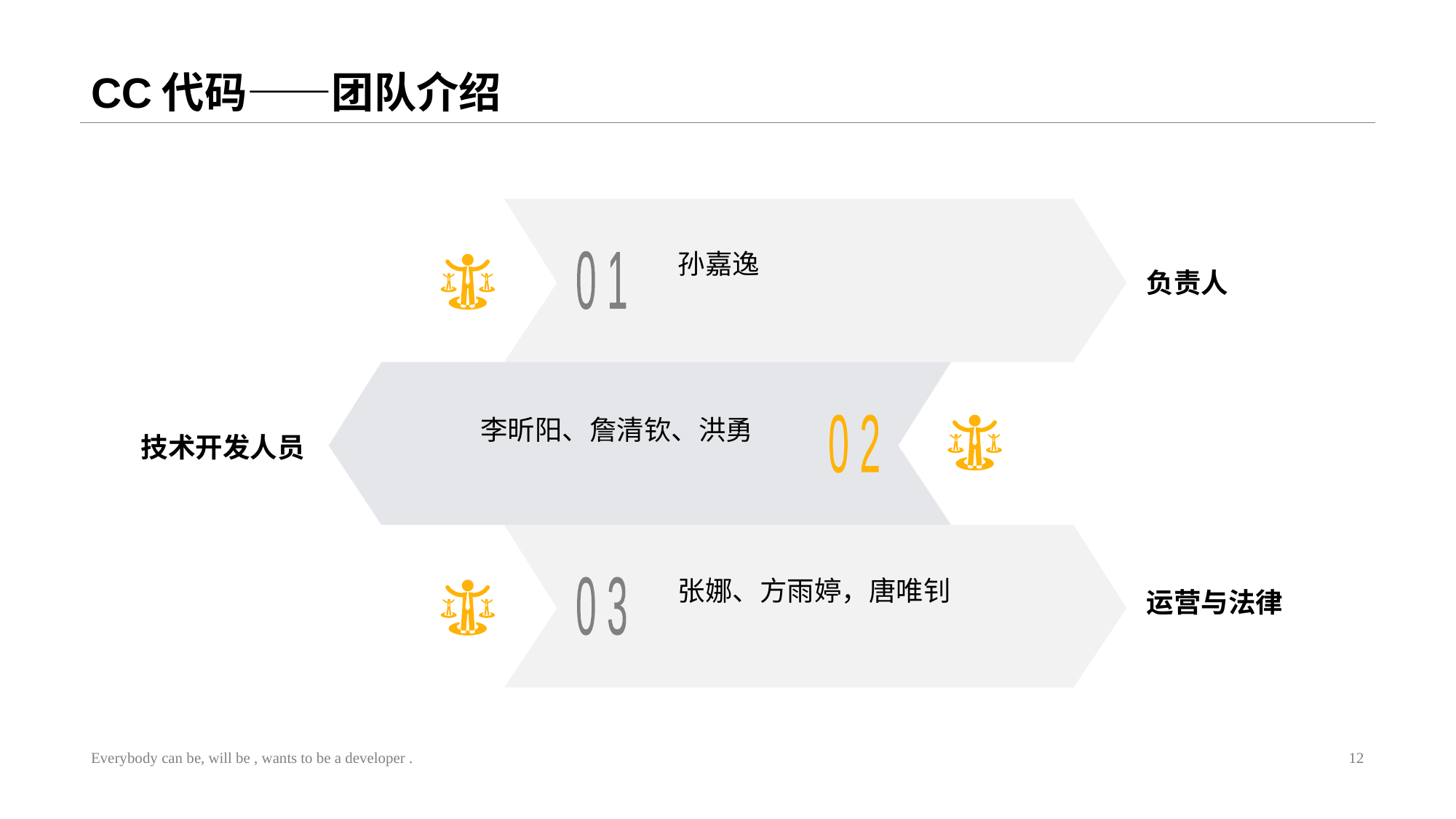

# CC代码——团队介绍

0 1

0 2

0 3

孙嘉逸
负责人
李昕阳、詹清钦、洪勇
技术开发人员
张娜、方雨婷，唐唯钊
运营与法律
Everybody can be, will be , wants to be a developer .
12